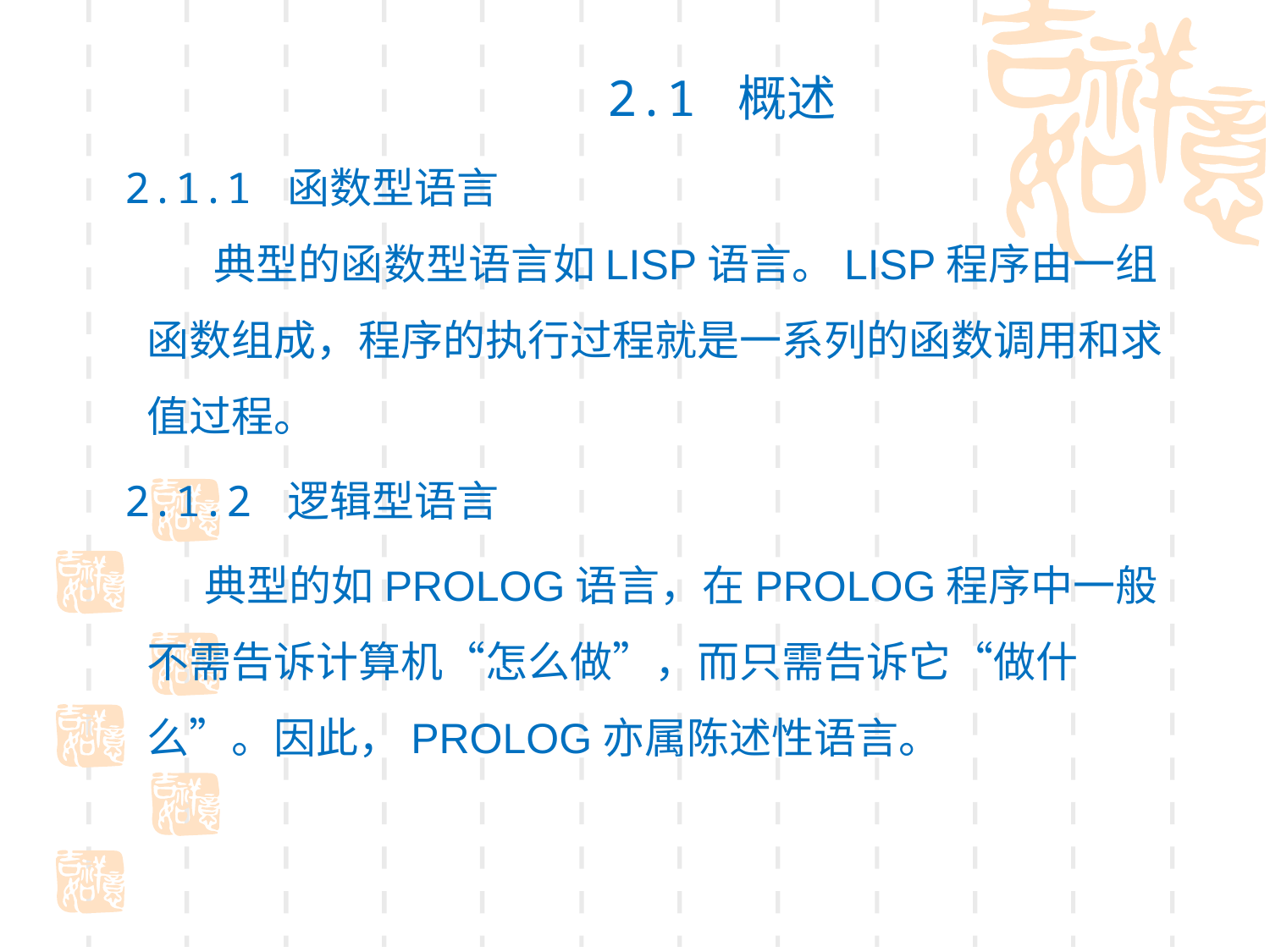

2.1 概述
 2.1.1 函数型语言
           典型的函数型语言如LISP语言。LISP程序由一组函数组成，程序的执行过程就是一系列的函数调用和求值过程。
 2.1.2 逻辑型语言
          典型的如PROLOG语言，在PROLOG程序中一般不需告诉计算机“怎么做”，而只需告诉它“做什么”。因此，PROLOG亦属陈述性语言。